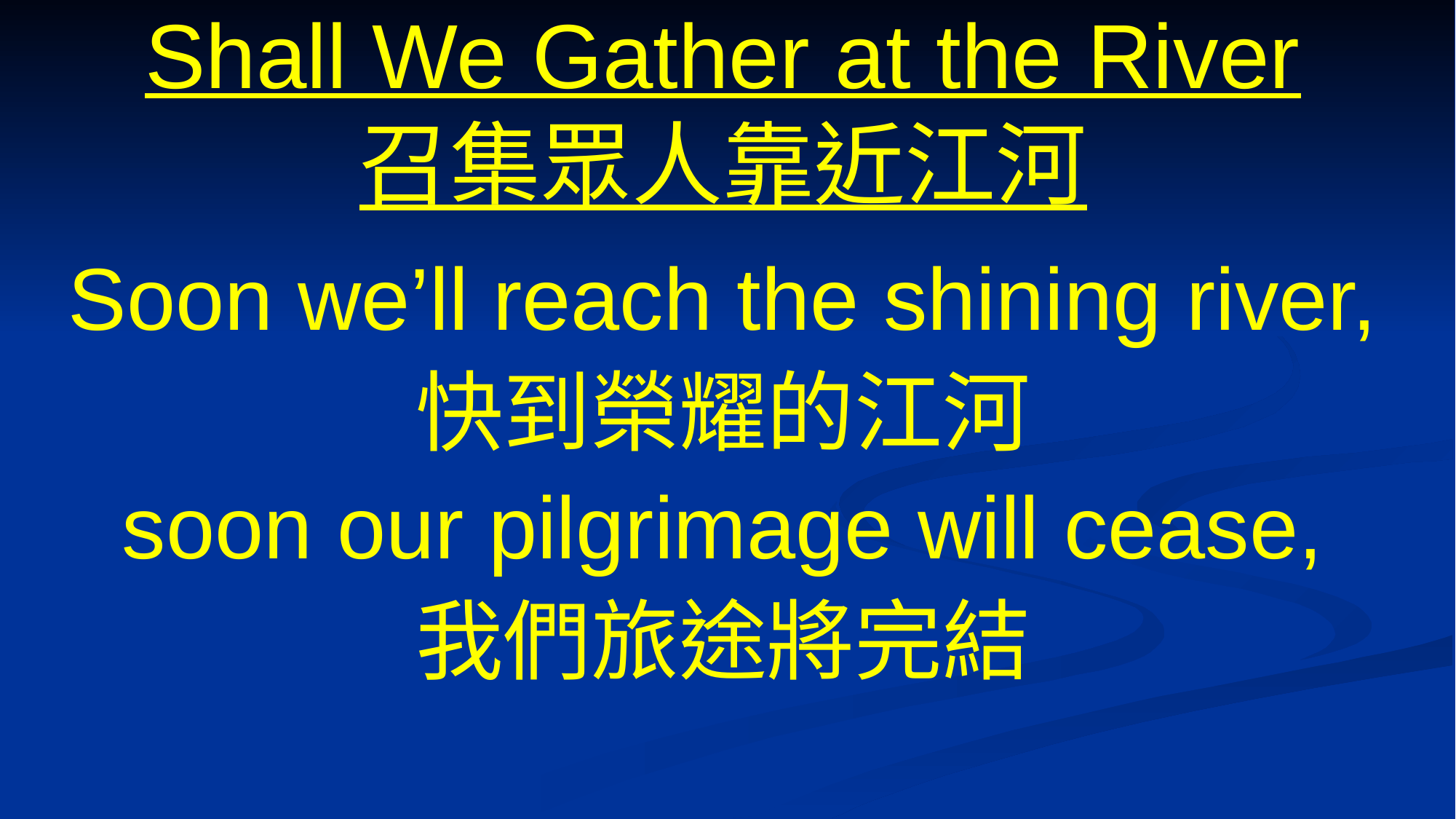

# Shall We Gather at the River 召集眾人靠近江河
Soon we’ll reach the shining river,
快到榮耀的江河
soon our pilgrimage will cease,
我們旅途將完結